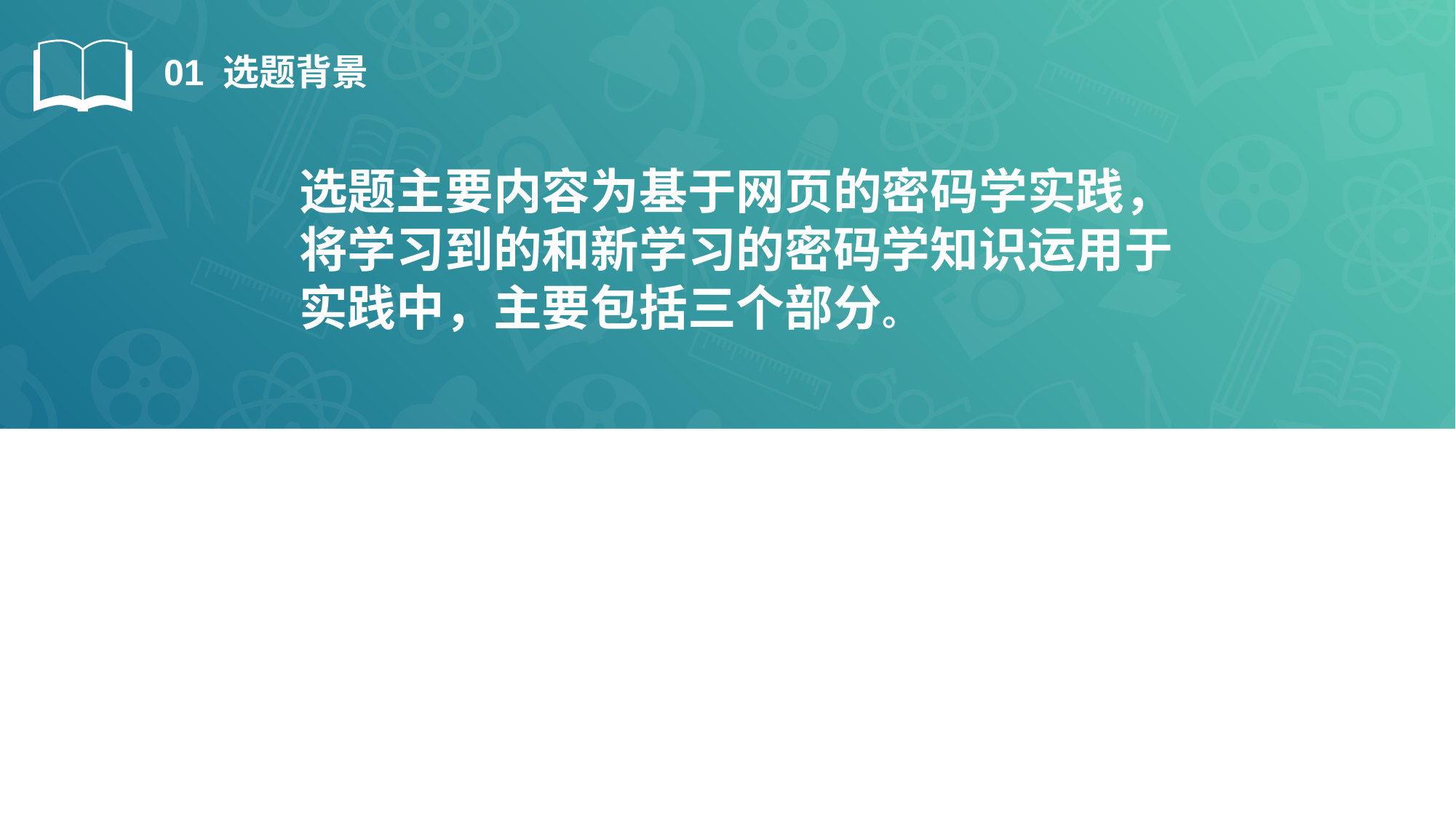

01 选题背景
选题主要内容为基于网页的密码学实践，将学习到的和新学习的密码学知识运用于实践中，主要包括三个部分。